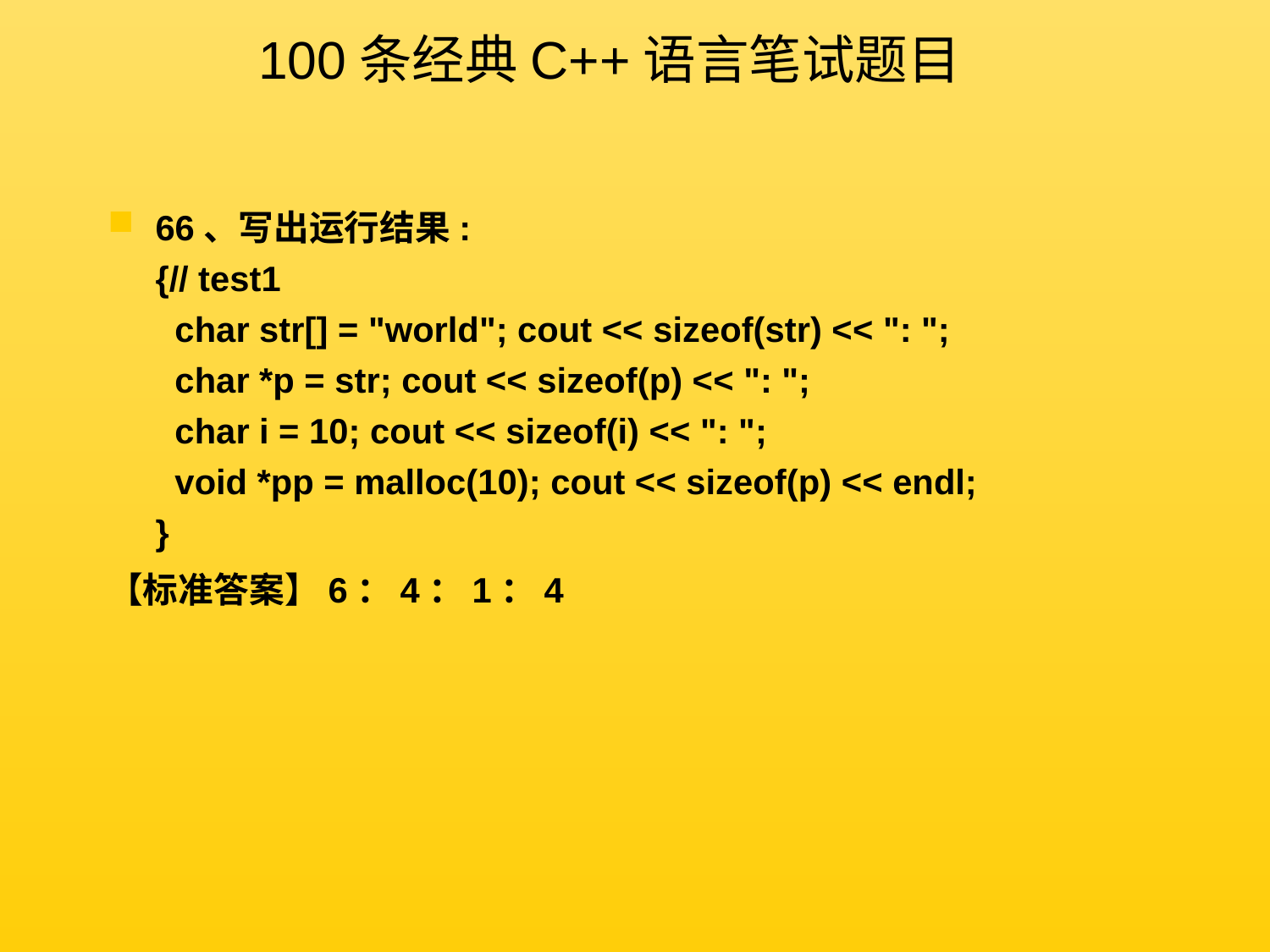

100条经典C++语言笔试题目
66、写出运行结果:
{// test1
  char str[] = "world"; cout << sizeof(str) << ": ";
  char *p = str; cout << sizeof(p) << ": ";
  char i = 10; cout << sizeof(i) << ": ";
  void *pp = malloc(10); cout << sizeof(p) << endl;
}
【标准答案】6：4：1：4